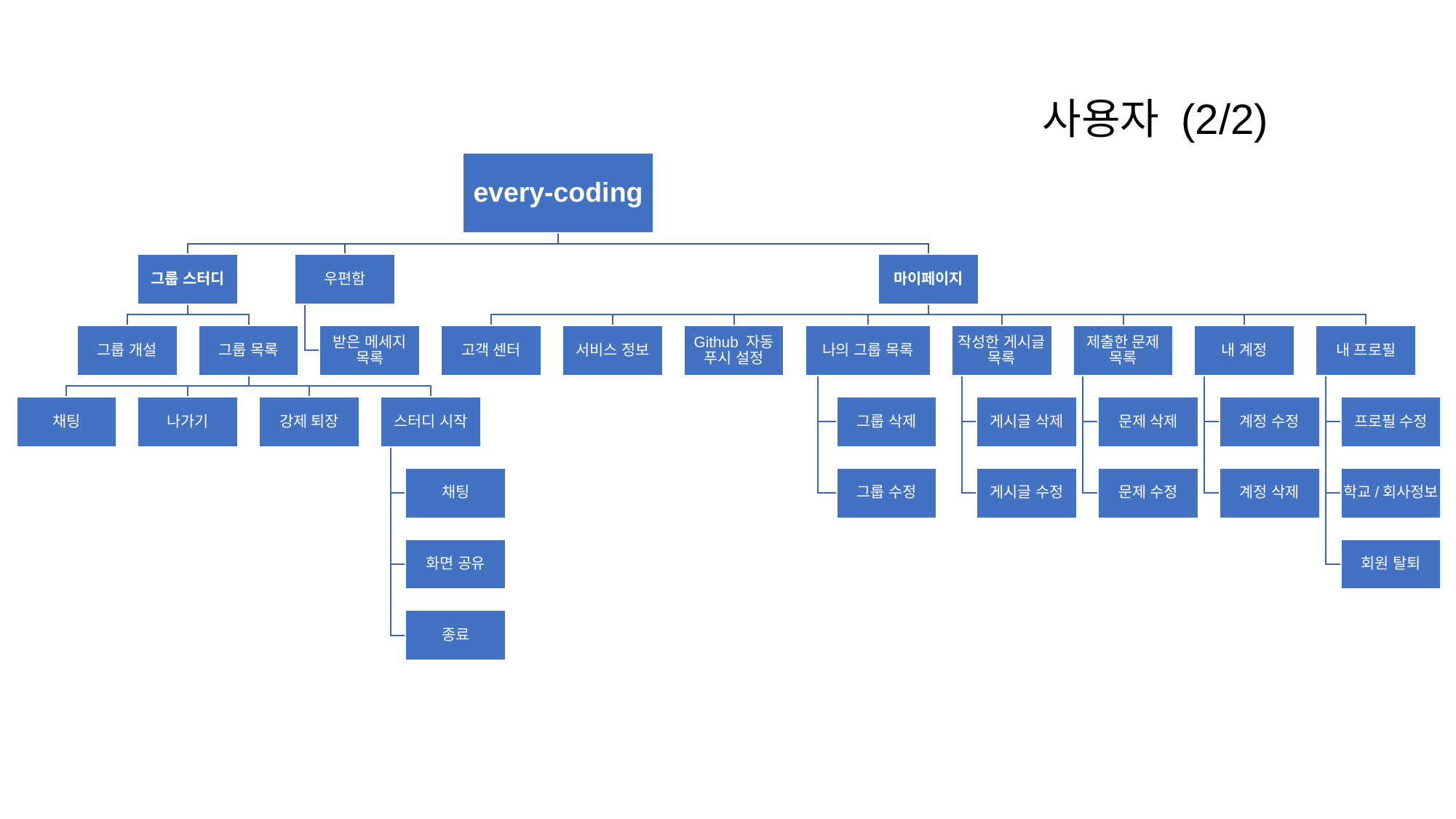

사용자 (2/2)

every-coding

그룹 스터디

우편함

마이페이지

그룹 개설

그룹 목록

받은 메세지 목록

고객 센터

서비스 정보

Github 자동 푸시 설정

나의 그룹 목록

작성한 게시글 목록

제출한 문제 목록

내 계정

내 프로필

채팅

나가기

강제 퇴장

스터디 시작

그룹 삭제

게시글 삭제

문제 삭제

계정 수정

프로필 수정

채팅

그룹 수정

게시글 수정

문제 수정

계정 삭제

학교/회사정보

화면 공유

회원 탈퇴

종료